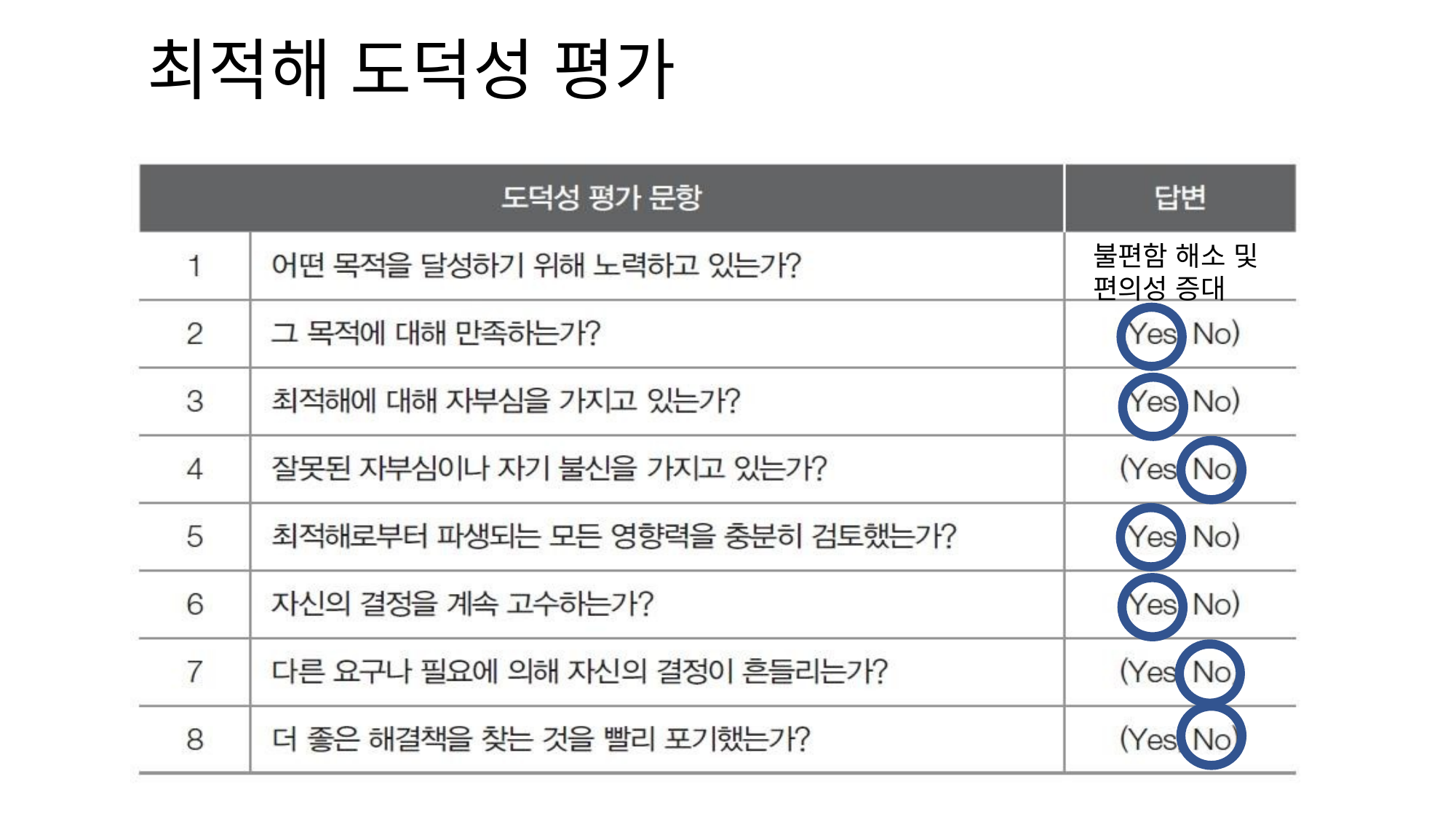

최적해 도덕성 평가

불편함 해소 및
편의성 증대